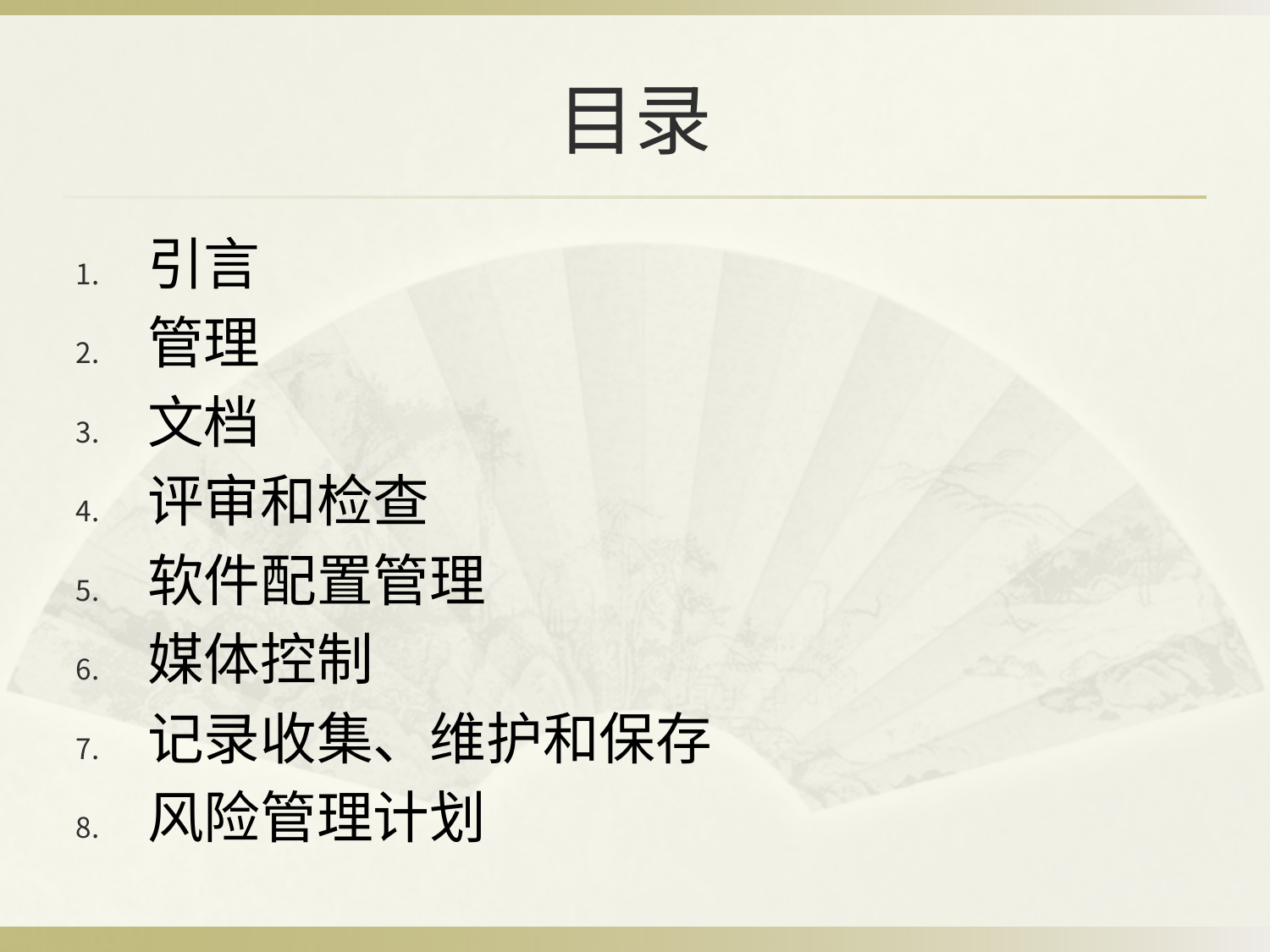

# 目录
引言
管理
文档
评审和检查
软件配置管理
媒体控制
记录收集、维护和保存
风险管理计划